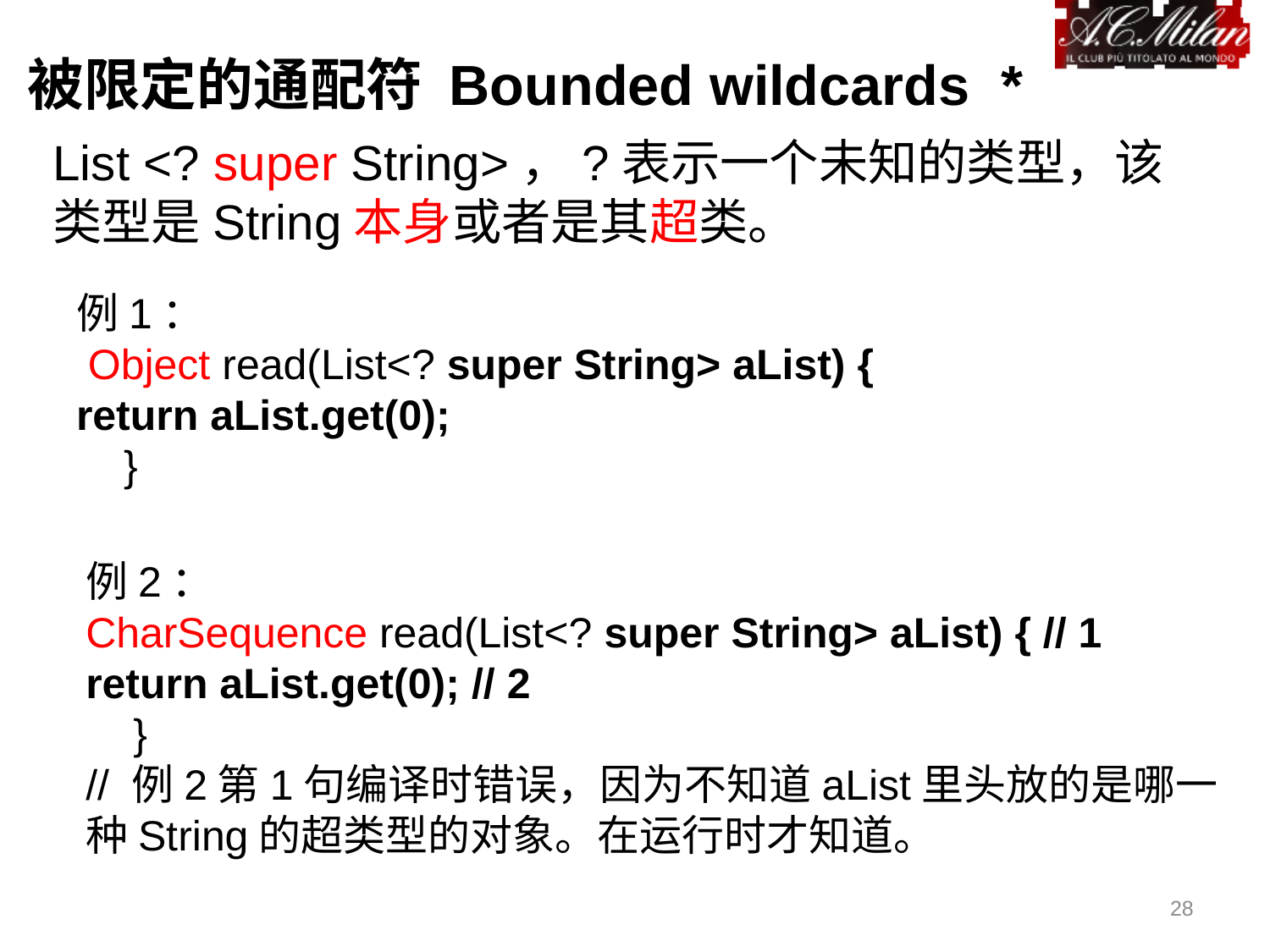

被限定的通配符 Bounded wildcards  *
List <? super String>，?表示一个未知的类型，该类型是String本身或者是其超类。
例1：
 Object read(List<? super String> aList) {
return aList.get(0);
    }
例2：
CharSequence read(List<? super String> aList) { // 1
return aList.get(0); // 2
    }
// 例2第1句编译时错误，因为不知道aList里头放的是哪一种String的超类型的对象。在运行时才知道。
28